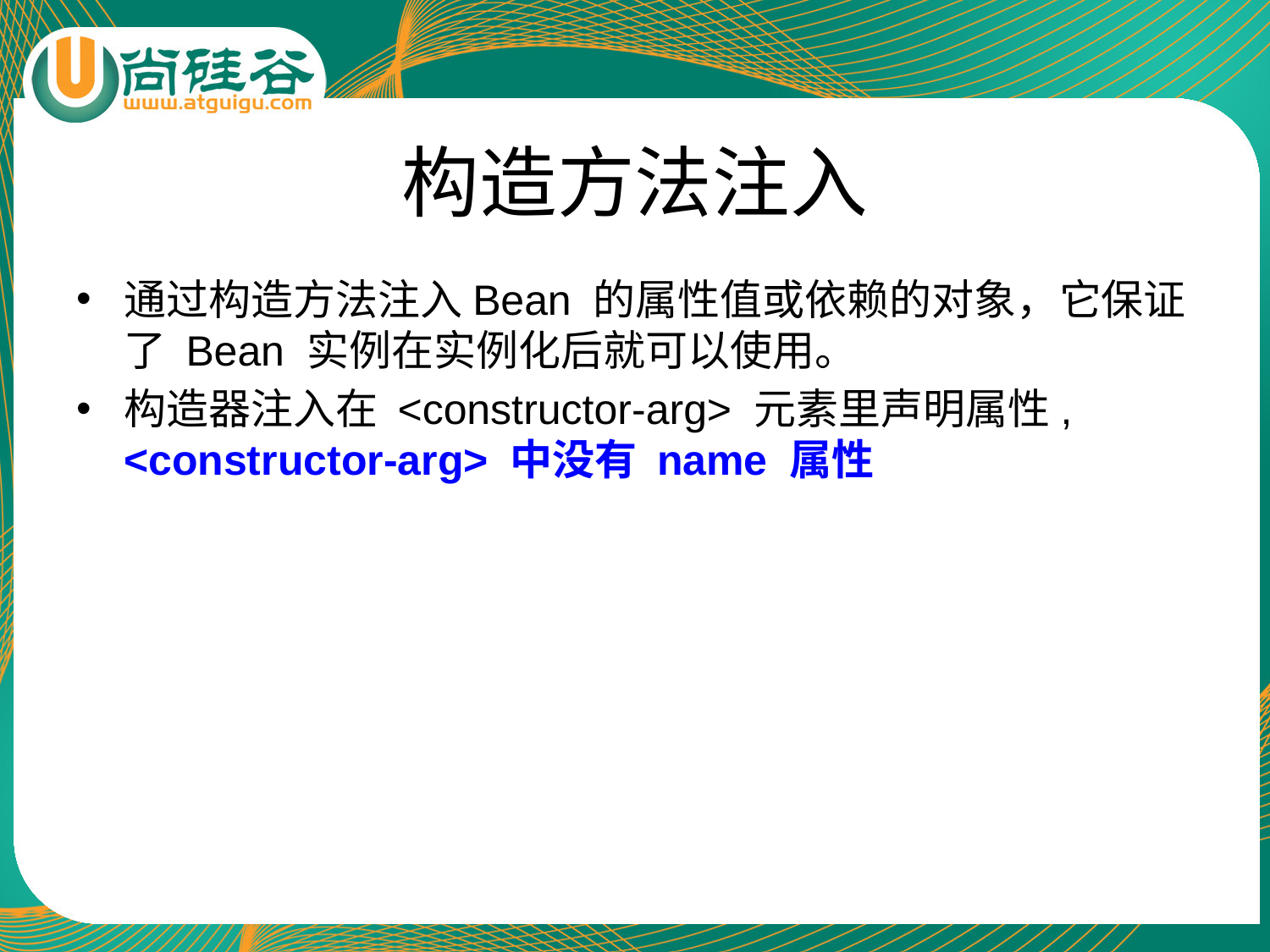

# 构造方法注入
通过构造方法注入Bean 的属性值或依赖的对象，它保证了 Bean 实例在实例化后就可以使用。
构造器注入在 <constructor-arg> 元素里声明属性, <constructor-arg> 中没有 name 属性